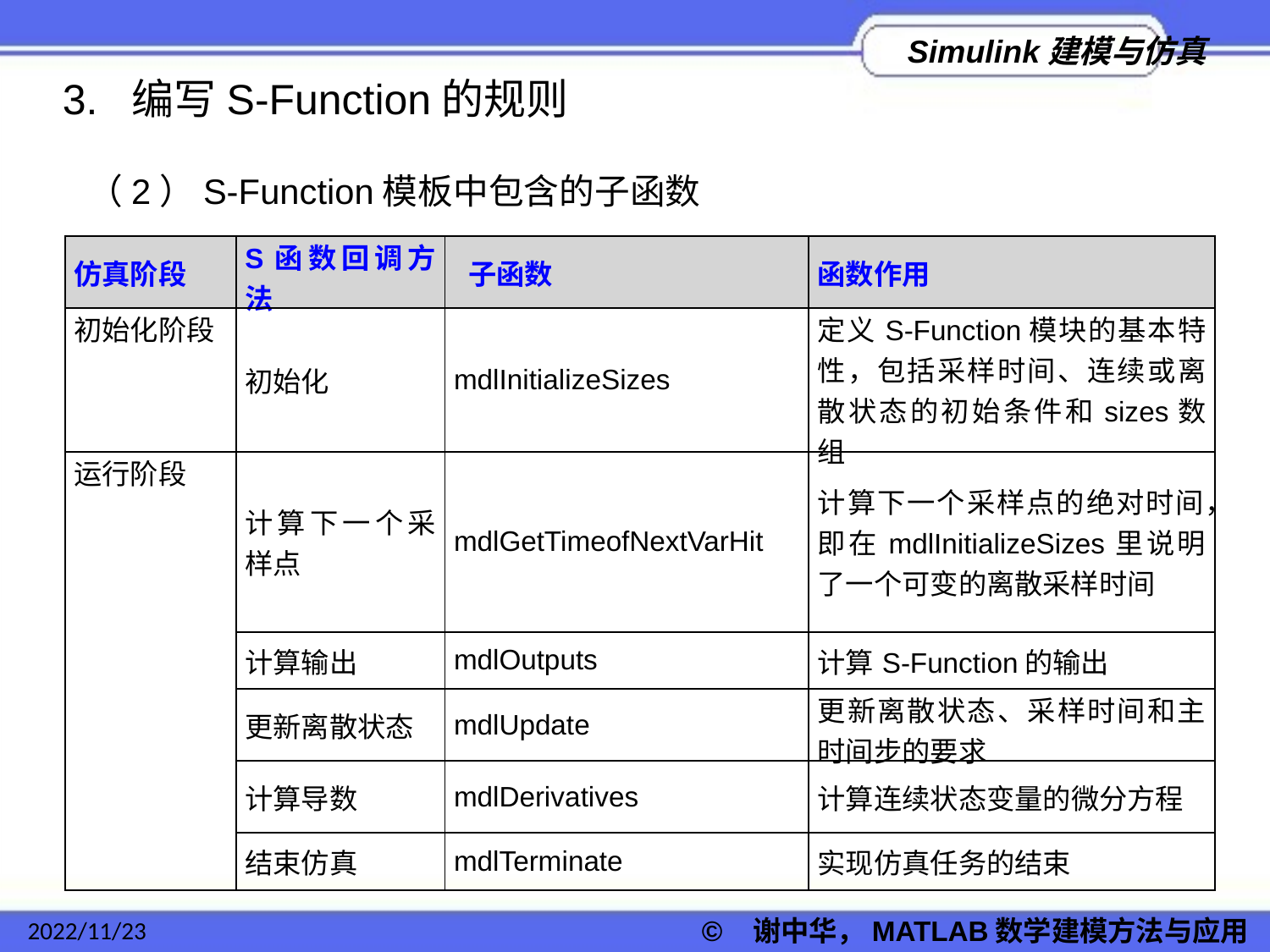

3.  编写S-Function的规则
（2）S-Function模板中包含的子函数
| 仿真阶段 | S函数回调方法 | 子函数 | 函数作用 |
| --- | --- | --- | --- |
| 初始化阶段 | 初始化 | mdlInitializeSizes | 定义S-Function模块的基本特性，包括采样时间、连续或离散状态的初始条件和sizes数组 |
| 运行阶段 | 计算下一个采样点 | mdlGetTimeofNextVarHit | 计算下一个采样点的绝对时间，即在mdlInitializeSizes里说明了一个可变的离散采样时间 |
|  | 计算输出 | mdlOutputs | 计算S-Function的输出 |
|  | 更新离散状态 | mdlUpdate | 更新离散状态、采样时间和主时间步的要求 |
|  | 计算导数 | mdlDerivatives | 计算连续状态变量的微分方程 |
|  | 结束仿真 | mdlTerminate | 实现仿真任务的结束 |
2022/11/23
©   谢中华，MATLAB数学建模方法与应用